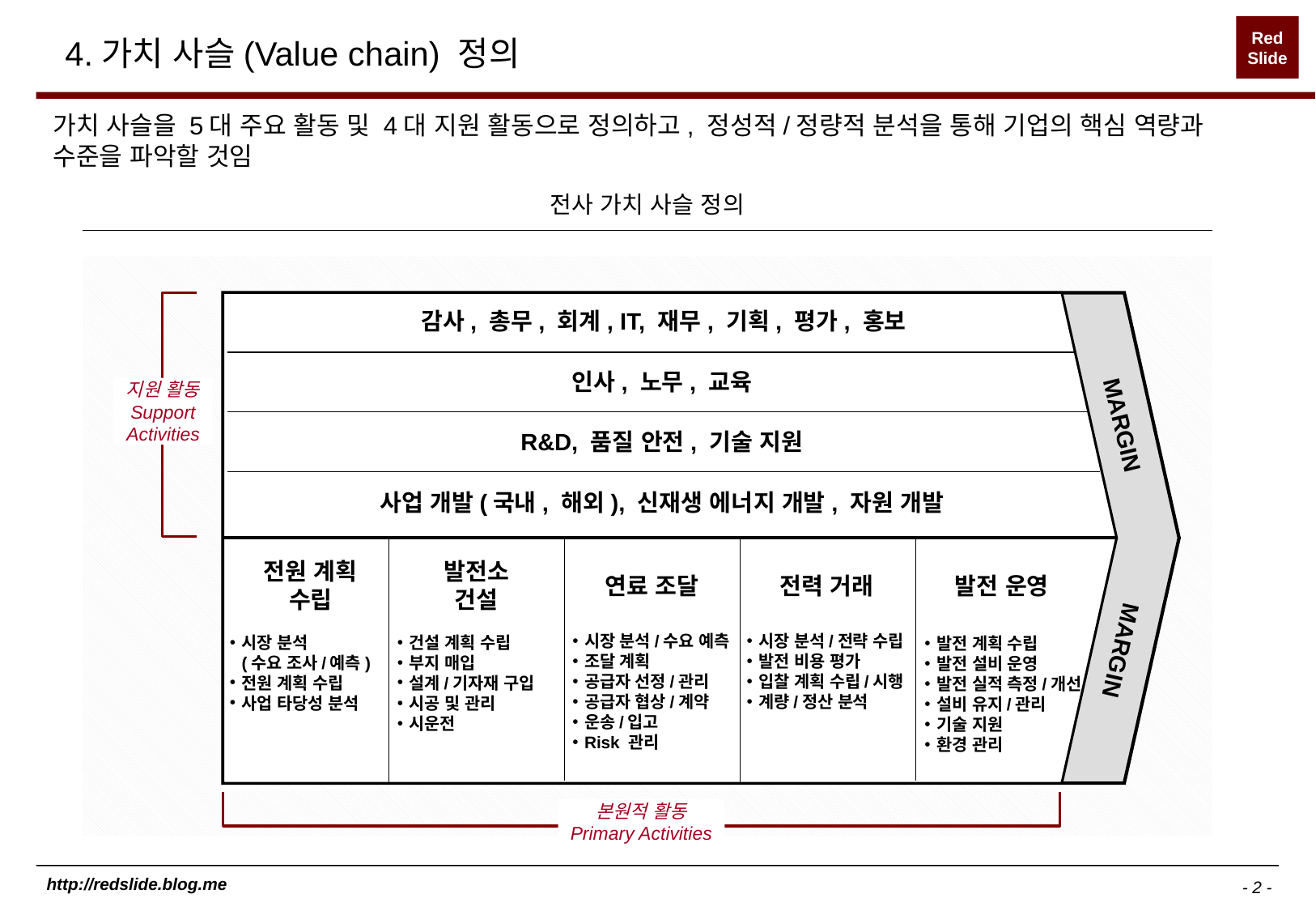

# 4.가치 사슬(Value chain) 정의
가치 사슬을 5대 주요 활동 및 4대 지원 활동으로 정의하고, 정성적/정량적 분석을 통해 기업의 핵심 역량과 수준을 파악할 것임
전사 가치 사슬 정의

지원 활동
Support
Activities

감사, 총무, 회계, IT, 재무, 기획, 평가, 홍보
인사, 노무, 교육

MARGIN
R&D, 품질 안전, 기술 지원
사업 개발(국내, 해외), 신재생 에너지 개발, 자원 개발
전원 계획
수립
발전소
건설
연료 조달
전력 거래
발전 운영
시장 분석/전략 수립
발전 비용 평가
입찰 계획 수립/시행
계량/정산 분석
시장 분석/수요 예측
조달 계획
공급자 선정/관리
공급자 협상/계약
운송/입고
Risk 관리
시장 분석
(수요 조사/예측)
전원 계획 수립
사업 타당성 분석
건설 계획 수립
부지 매입
설계/기자재 구입
시공 및 관리
시운전
발전 계획 수립
발전 설비 운영
발전 실적 측정/개선
설비 유지/관리
기술 지원
환경 관리
MARGIN
본원적 활동
Primary Activities